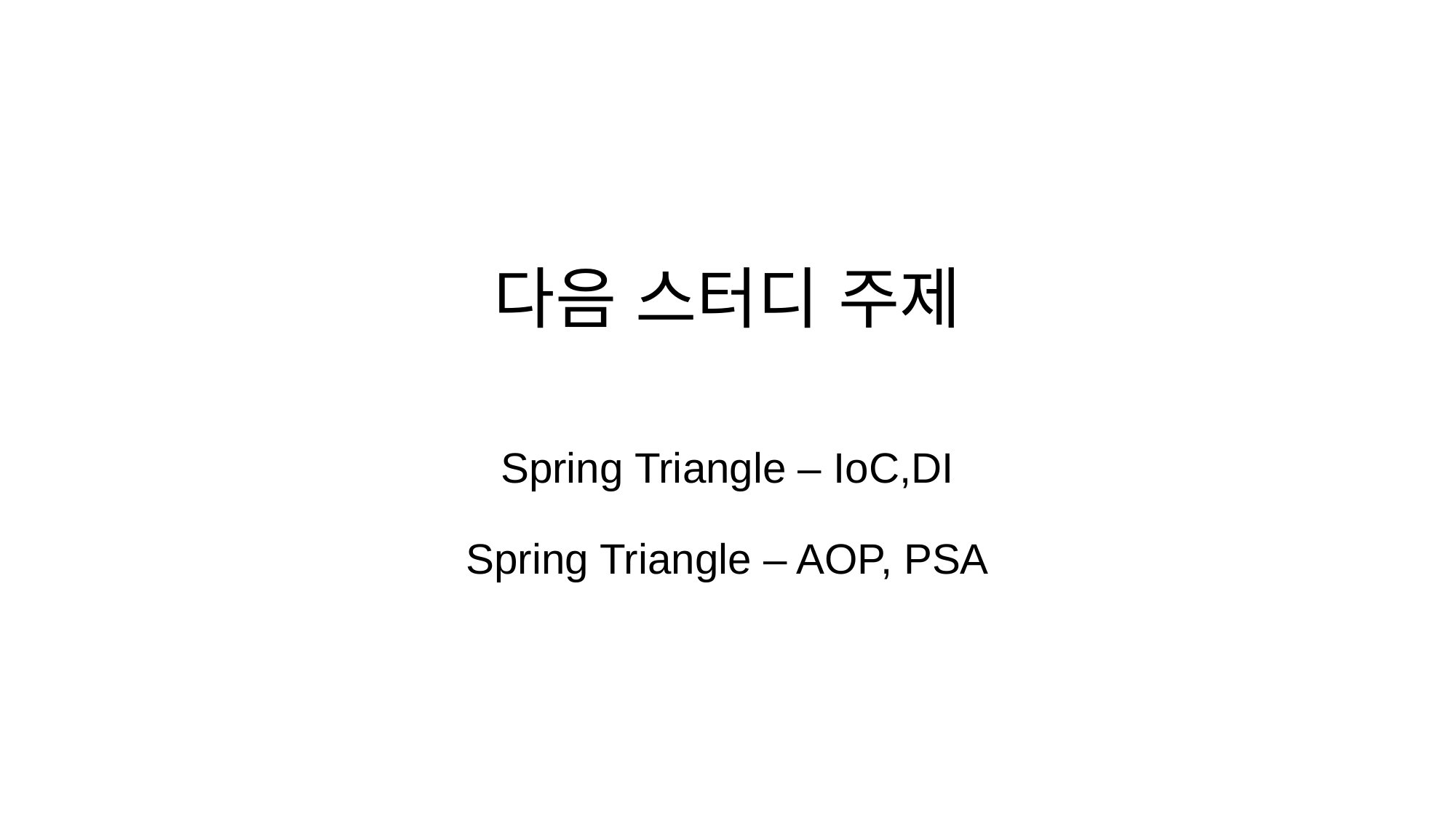

# 다음 스터디 주제
Spring Triangle – IoC,DI
Spring Triangle – AOP, PSA